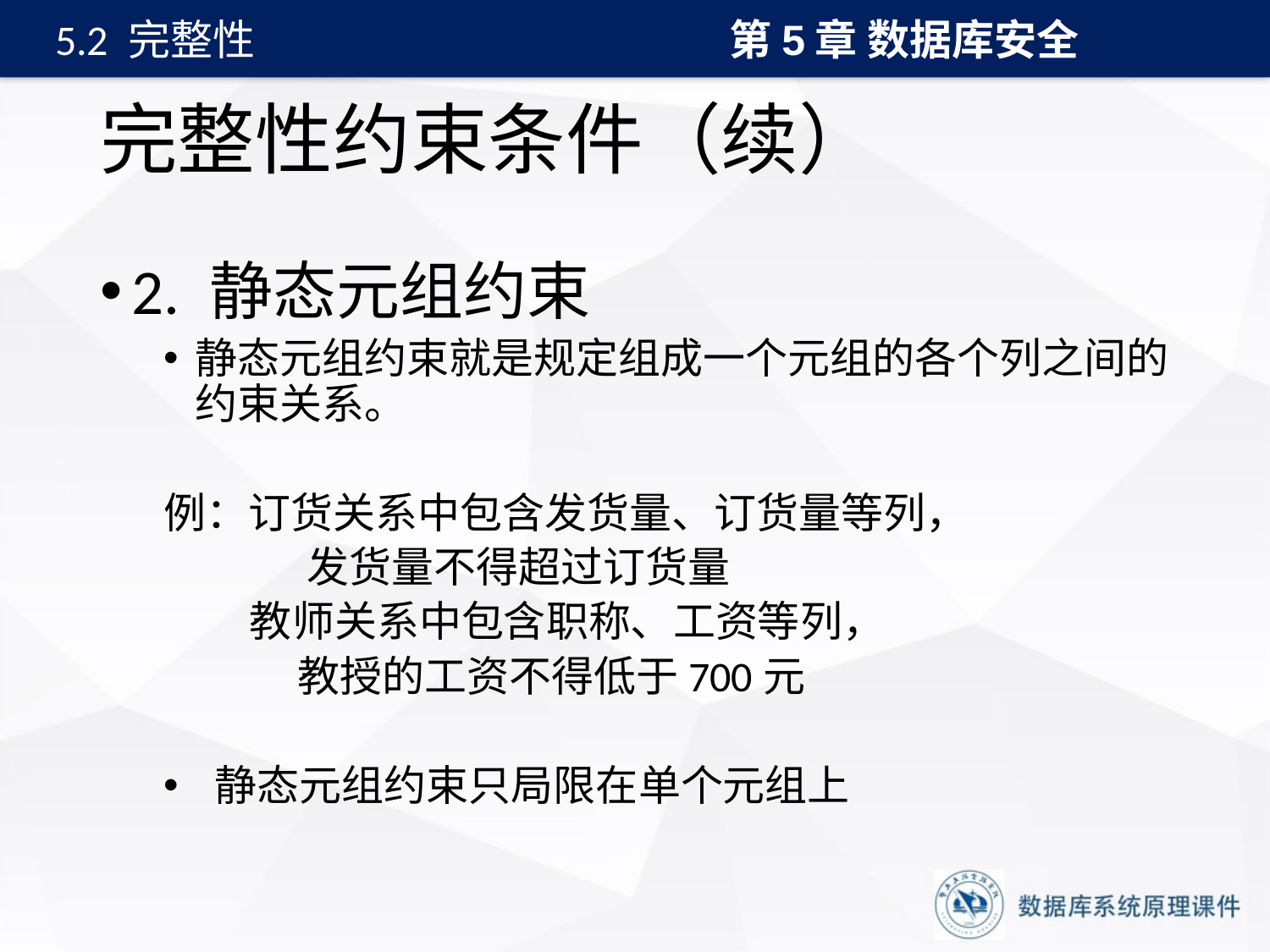

第5章 数据库安全
5.2 完整性
# 完整性约束条件（续）
2. 静态元组约束
静态元组约束就是规定组成一个元组的各个列之间的约束关系。

例：订货关系中包含发货量、订货量等列，
              发货量不得超过订货量
        教师关系中包含职称、工资等列，
             教授的工资不得低于700元

 静态元组约束只局限在单个元组上